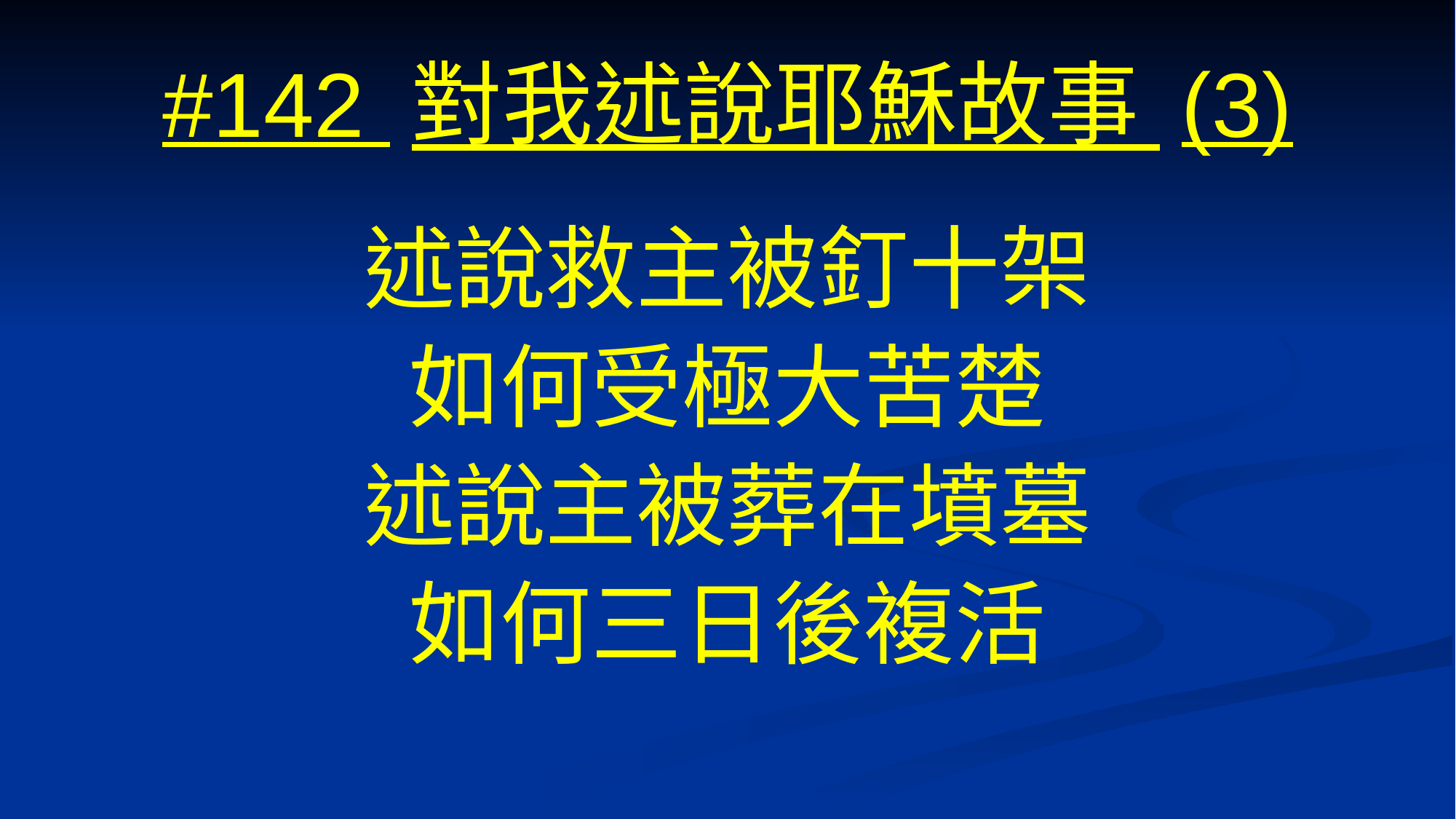

# #142 對我述說耶穌故事 (3)
述說救主被釘十架
如何受極大苦楚
述說主被葬在墳墓
如何三日後複活